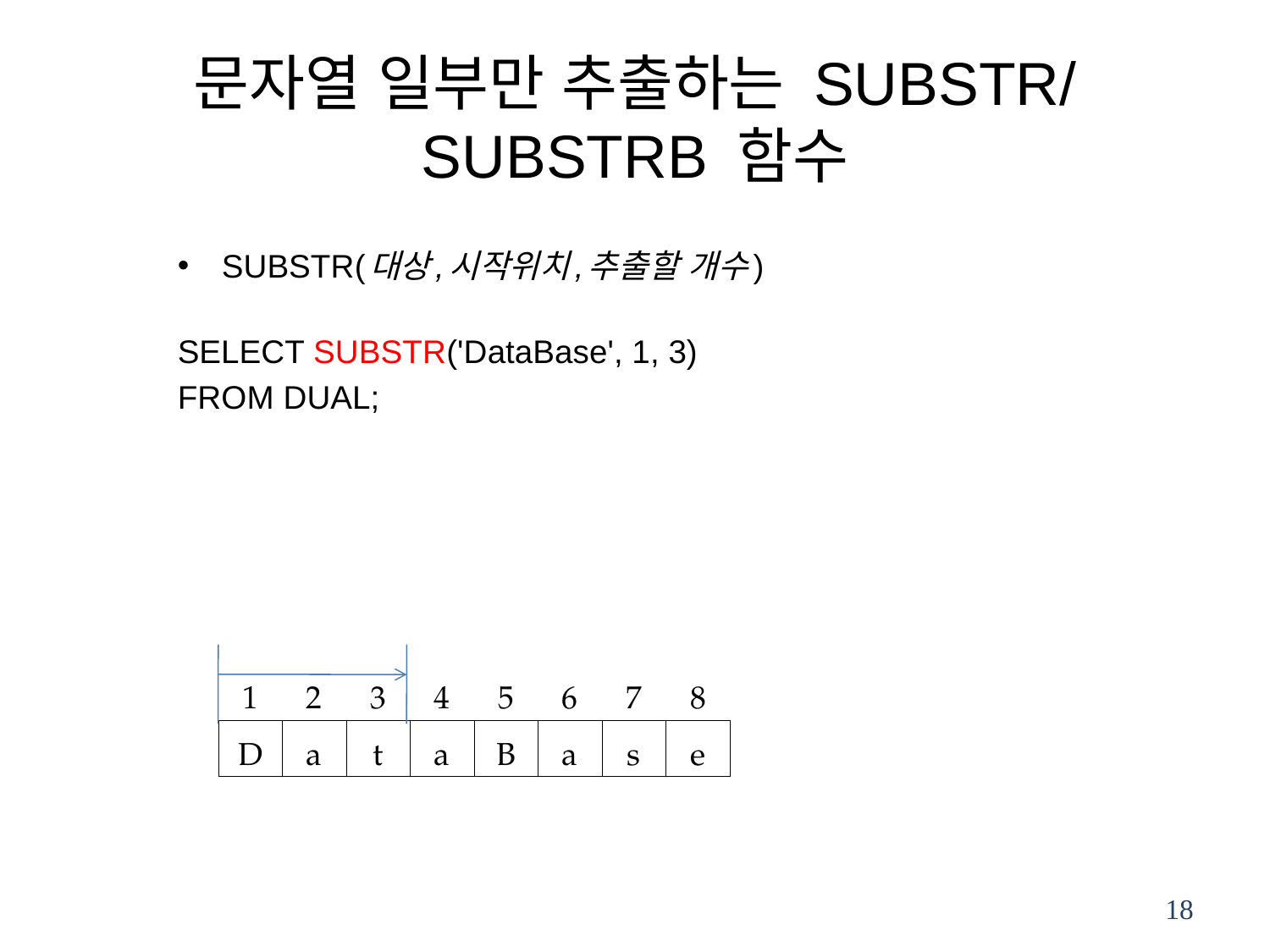

# 문자열 일부만 추출하는 SUBSTR/SUBSTRB 함수

SUBSTR(대상,시작위치,추출할 개수)

SELECT SUBSTR('DataBase', 1, 3)
FROM DUAL;

| 1 | 2 | 3 | 4 | 5 | 6 | 7 | 8 |
| --- | --- | --- | --- | --- | --- | --- | --- |
| D | a | t | a | B | a | s | e |
18